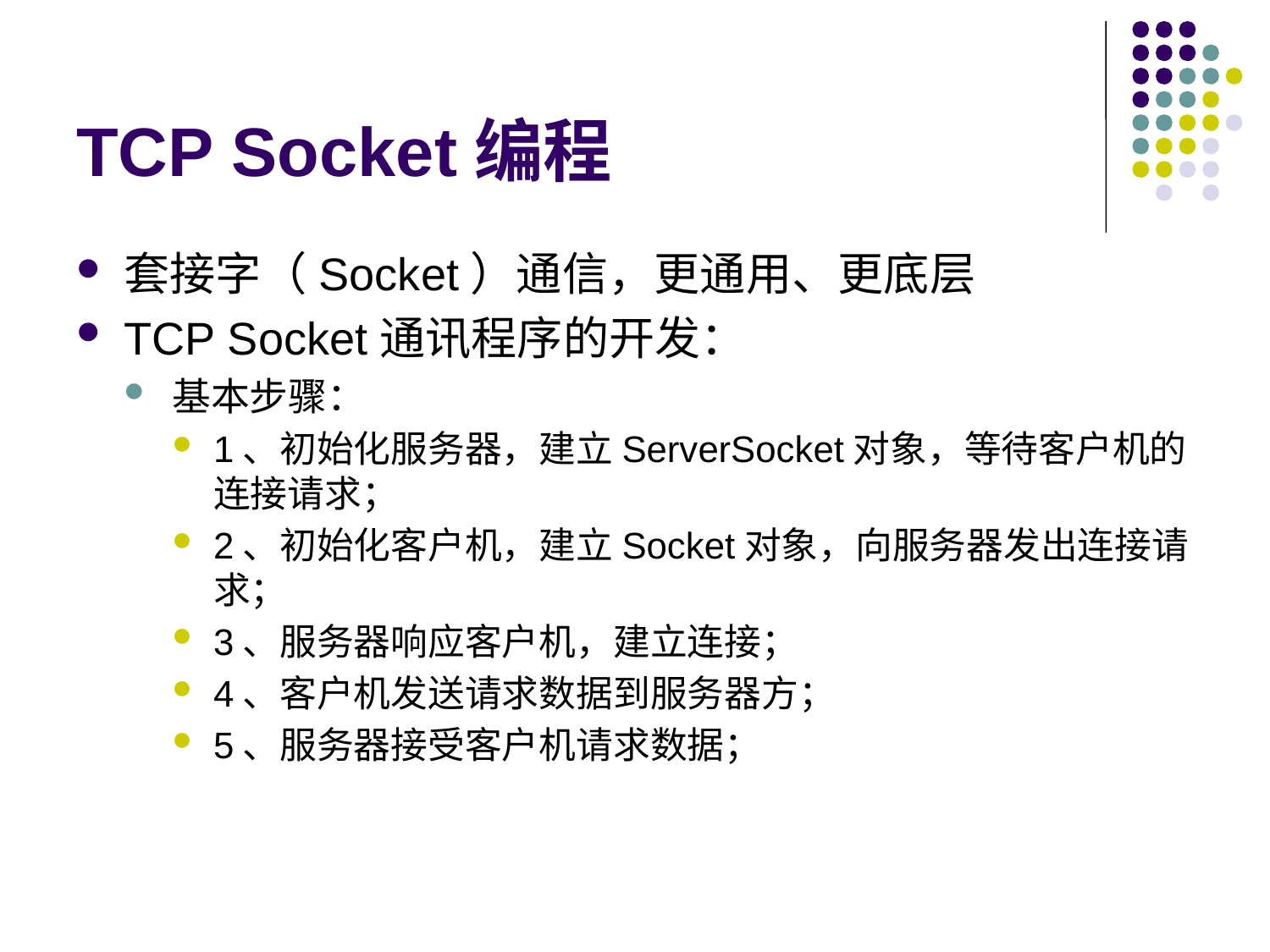

# TCP Socket编程
套接字（Socket）通信，更通用、更底层
TCP Socket通讯程序的开发：
基本步骤：
1、初始化服务器，建立ServerSocket对象，等待客户机的连接请求；
2、初始化客户机，建立Socket对象，向服务器发出连接请求；
3、服务器响应客户机，建立连接；
4、客户机发送请求数据到服务器方；
5、服务器接受客户机请求数据；